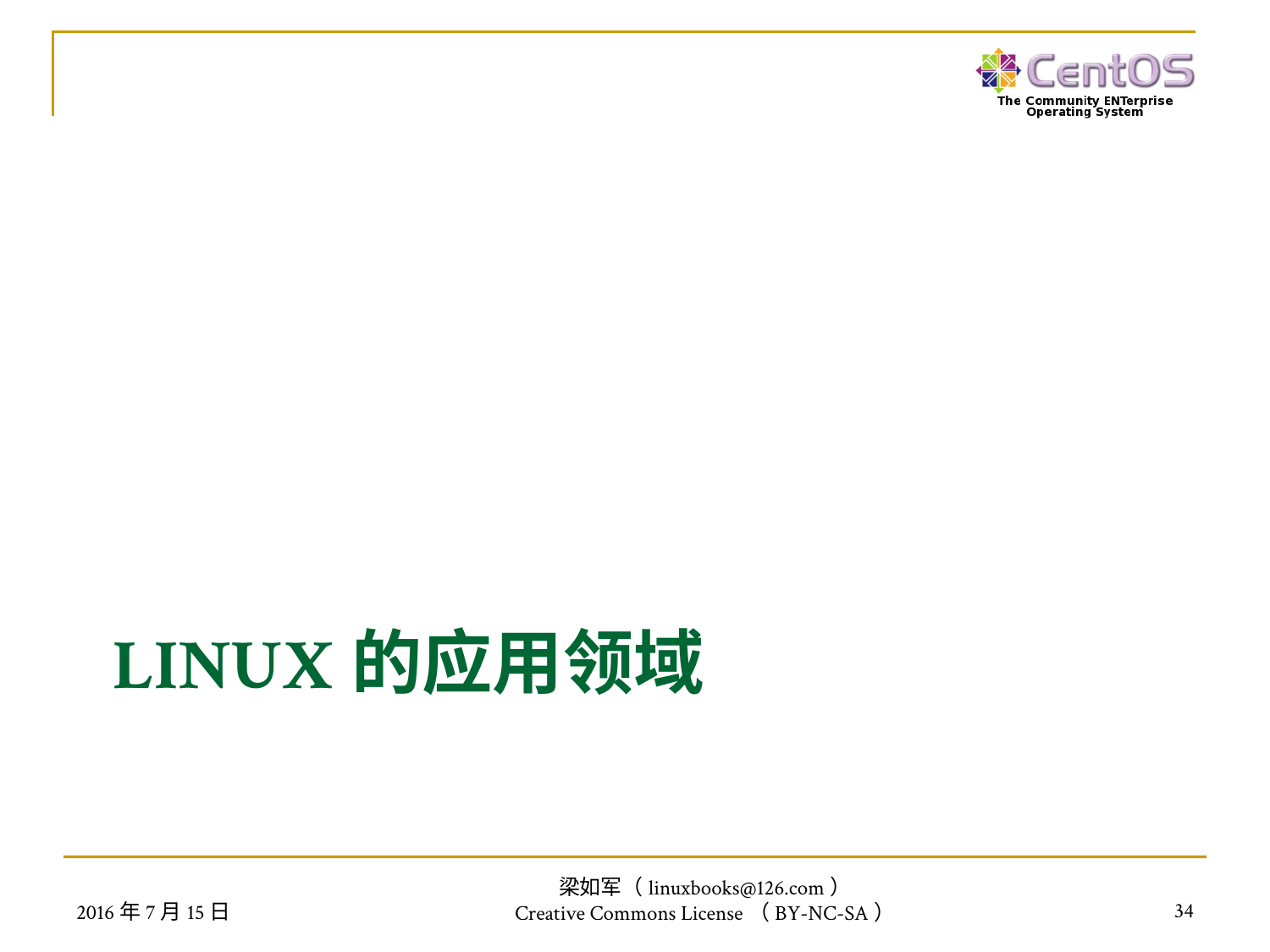

# Linux的应用领域
2016年7月15日
34
梁如军（linuxbooks@126.com）
Creative Commons License（BY-NC-SA）